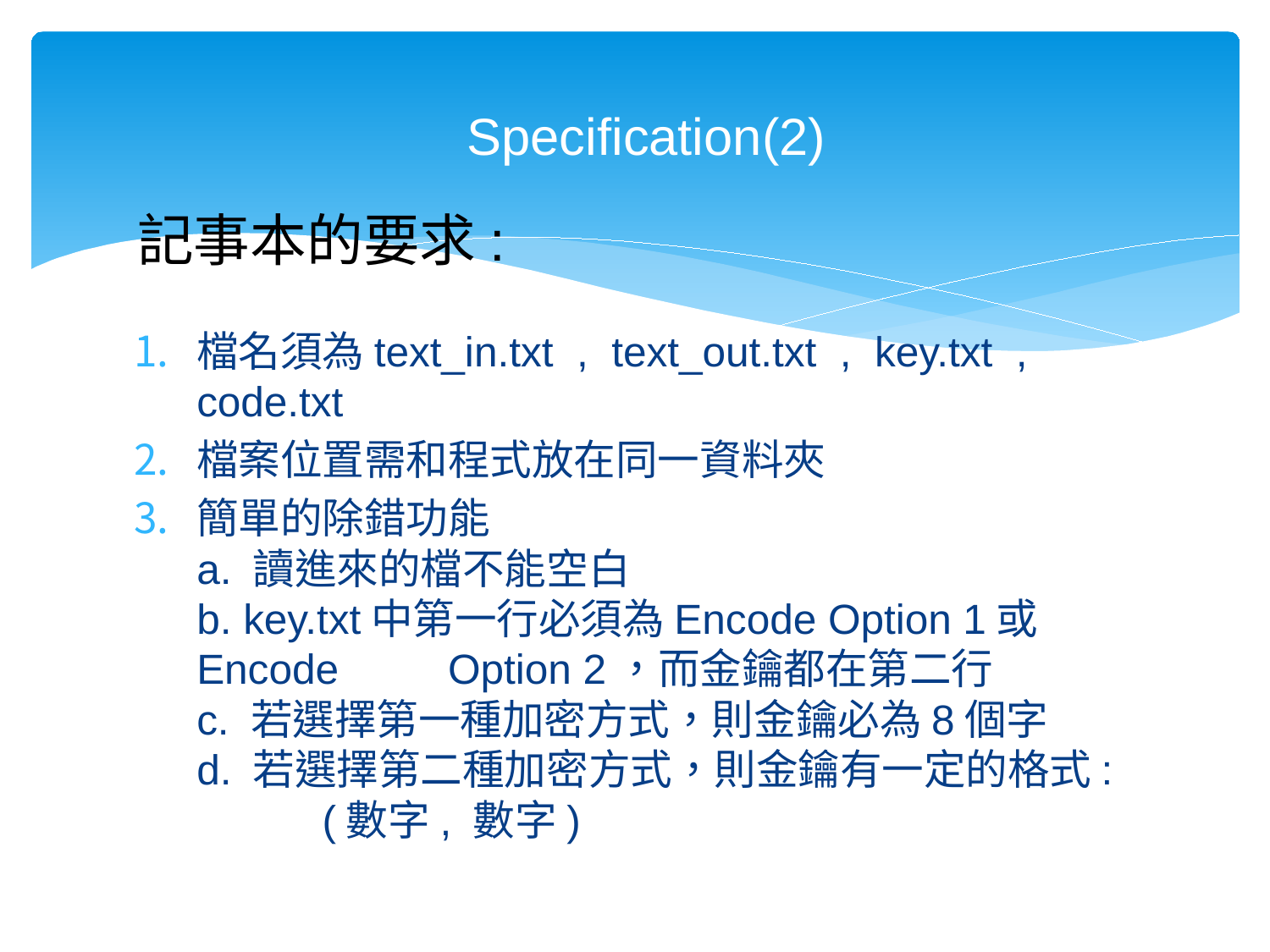

# Specification(2)
記事本的要求:

檔名須為text_in.txt  ,  text_out.txt  ,  key.txt  ,  code.txt
檔案位置需和程式放在同一資料夾
簡單的除錯功能
a. 讀進來的檔不能空白
b. key.txt中第一行必須為Encode Option 1或Encode 	Option 2，而金鑰都在第二行
c. 若選擇第一種加密方式，則金鑰必為8個字
d. 若選擇第二種加密方式，則金鑰有一定的格式:
	(數字, 數字)